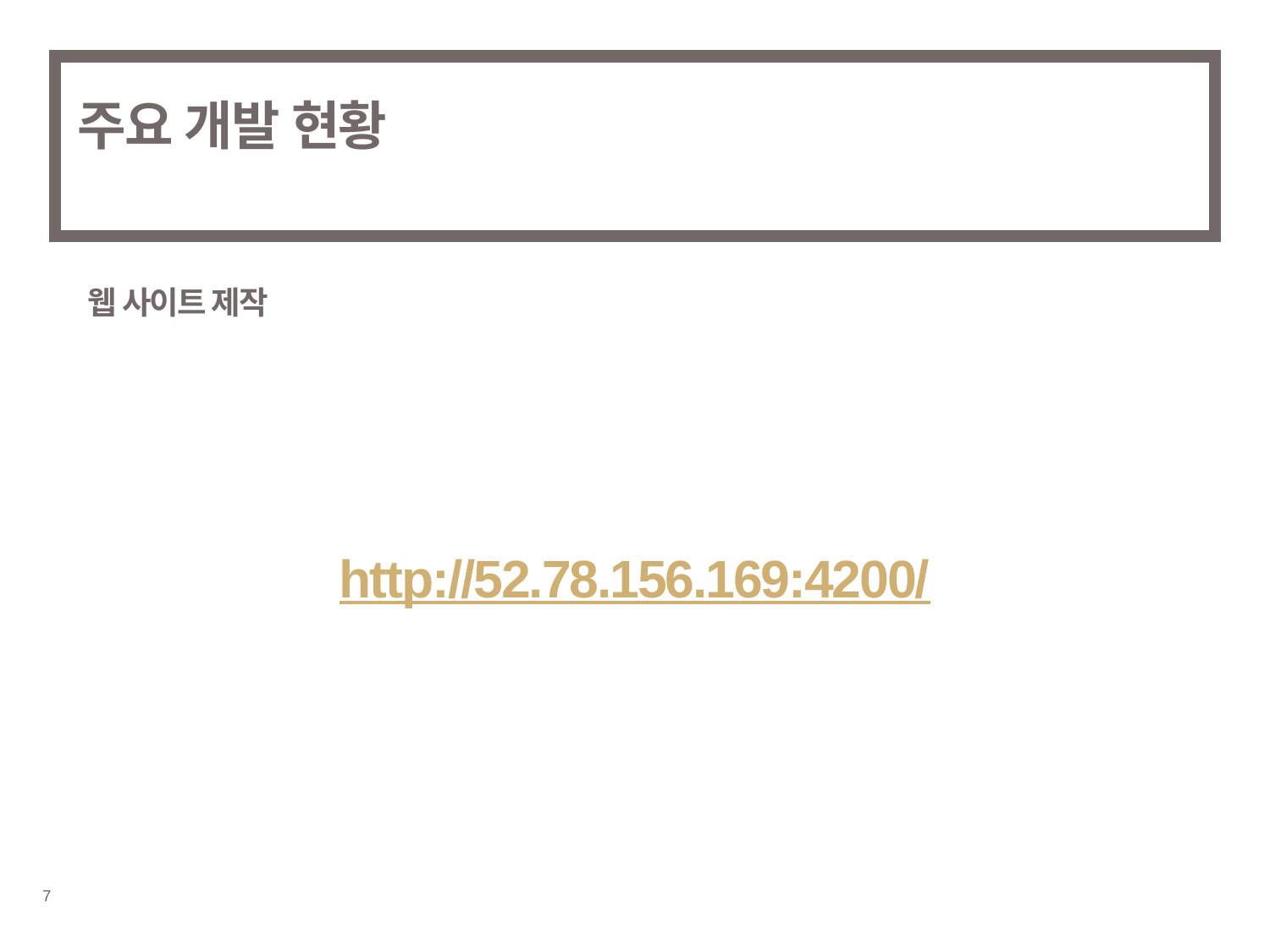

# 주요 개발 현황
웹 사이트 제작

http://52.78.156.169:4200/